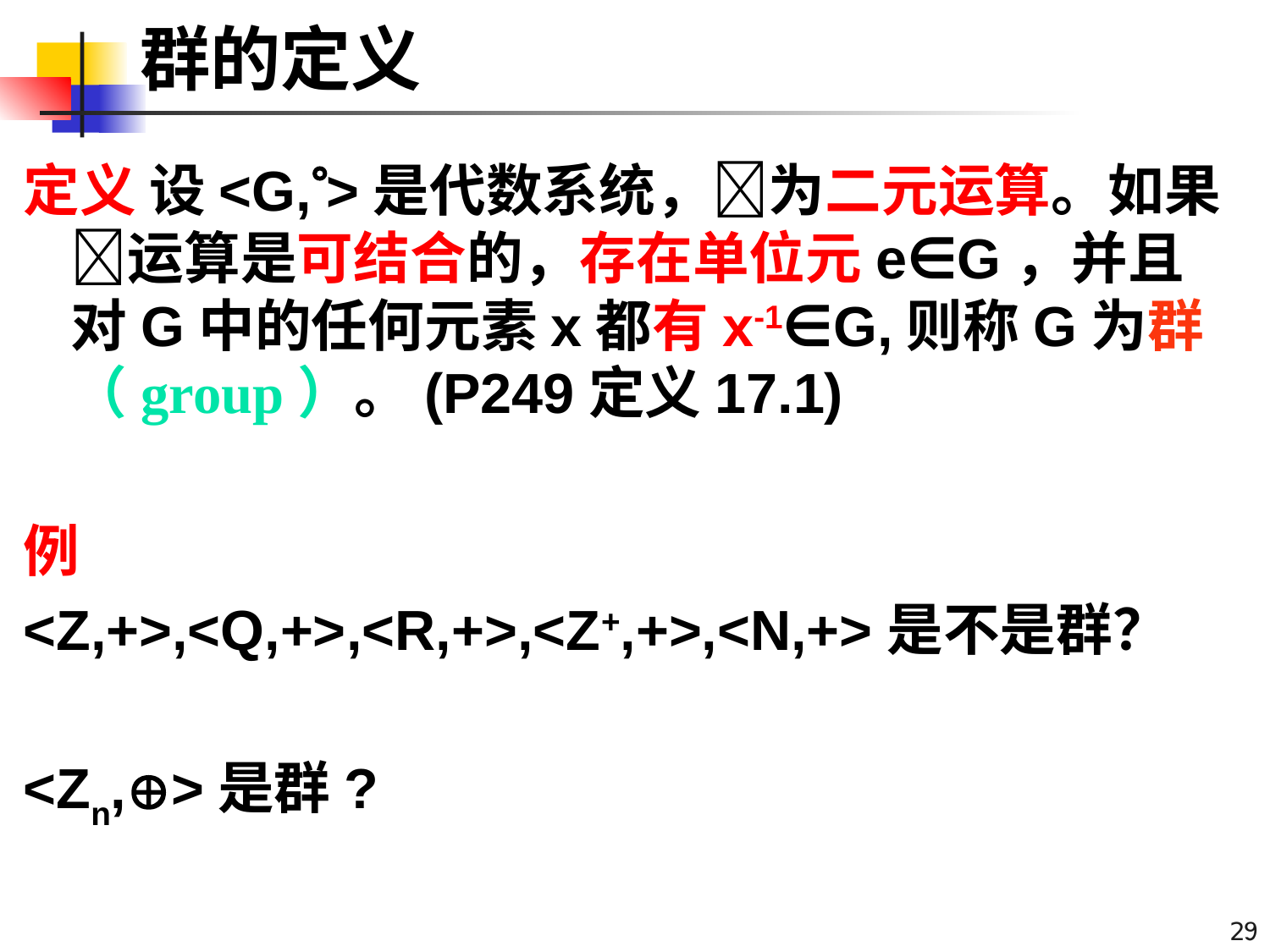

# 群的定义
定义 设<G,°>是代数系统，°为二元运算。如果°运算是可结合的，存在单位元e∈G，并且对G中的任何元素x都有x-1∈G,则称G为群（group）。(P249定义17.1)

例
<Z,+>,<Q,+>,<R,+>,<Z+,+>,<N,+>是不是群？

<Zn,⊕>是群?
29